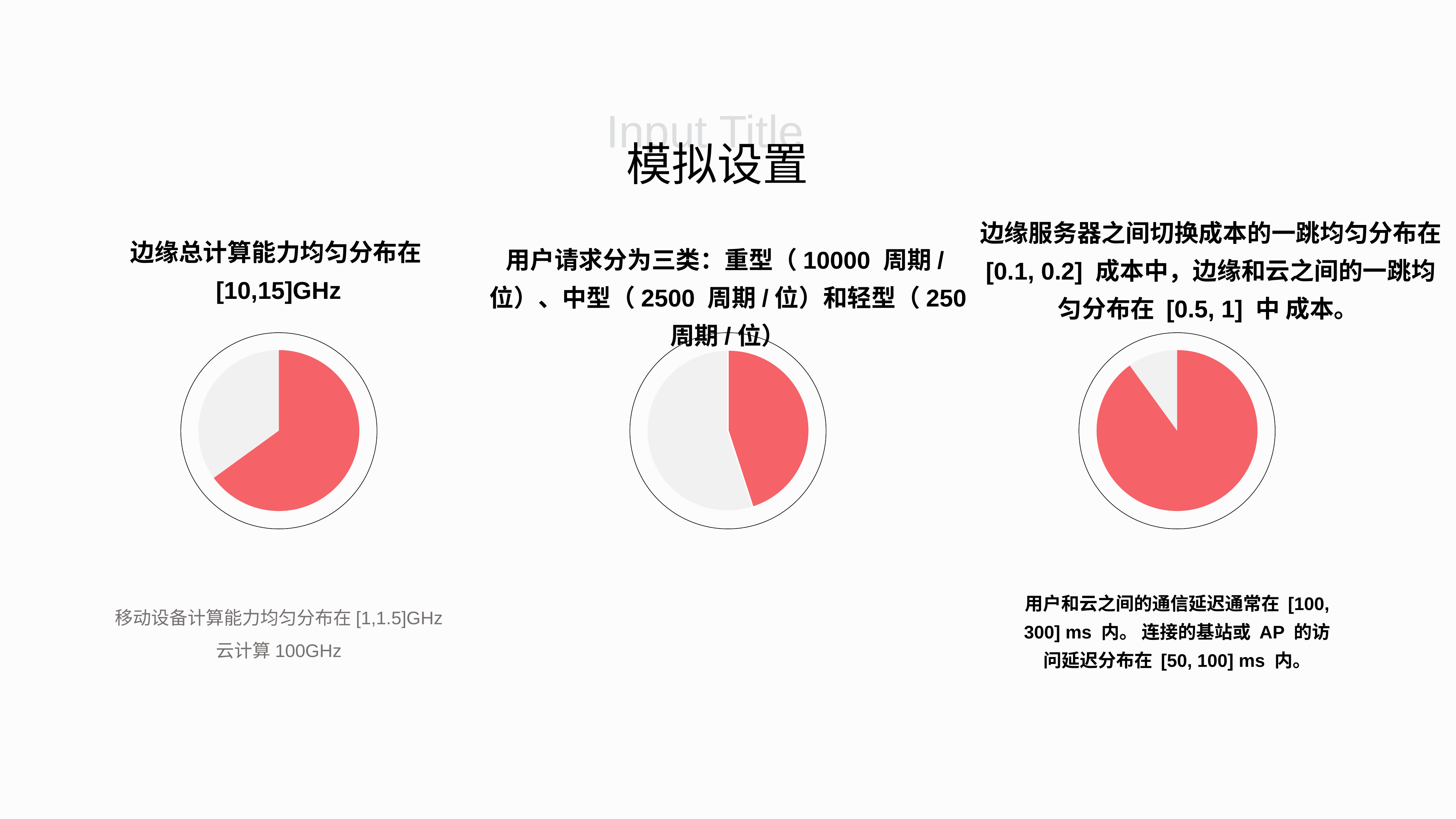

Input Title
模拟设置
边缘服务器之间切换成本的一跳均匀分布在 [0.1, 0.2] 成本中，边缘和云之间的一跳均匀分布在 [0.5, 1] 中 成本。
边缘总计算能力均匀分布在[10,15]GHz
用户请求分为三类：重型（10000 周期/位）、中型（2500 周期/位）和轻型（250 周期/位）

### Chart

| Category | Sales |
|---|---|
| 1st Qtr | 65.0 |
| 2nd Qtr | 35.0 |

### Chart

| Category | Sales |
|---|---|
| 1st Qtr | 45.0 |
| 2nd Qtr | 55.0 |

### Chart

| Category | Sales |
|---|---|
| 1st Qtr | 90.0 |
| 2nd Qtr | 10.0 |
用户和云之间的通信延迟通常在 [100, 300] ms 内。 连接的基站或 AP 的访问延迟分布在 [50, 100] ms 内。
移动设备计算能力均匀分布在[1,1.5]GHz
云计算100GHz